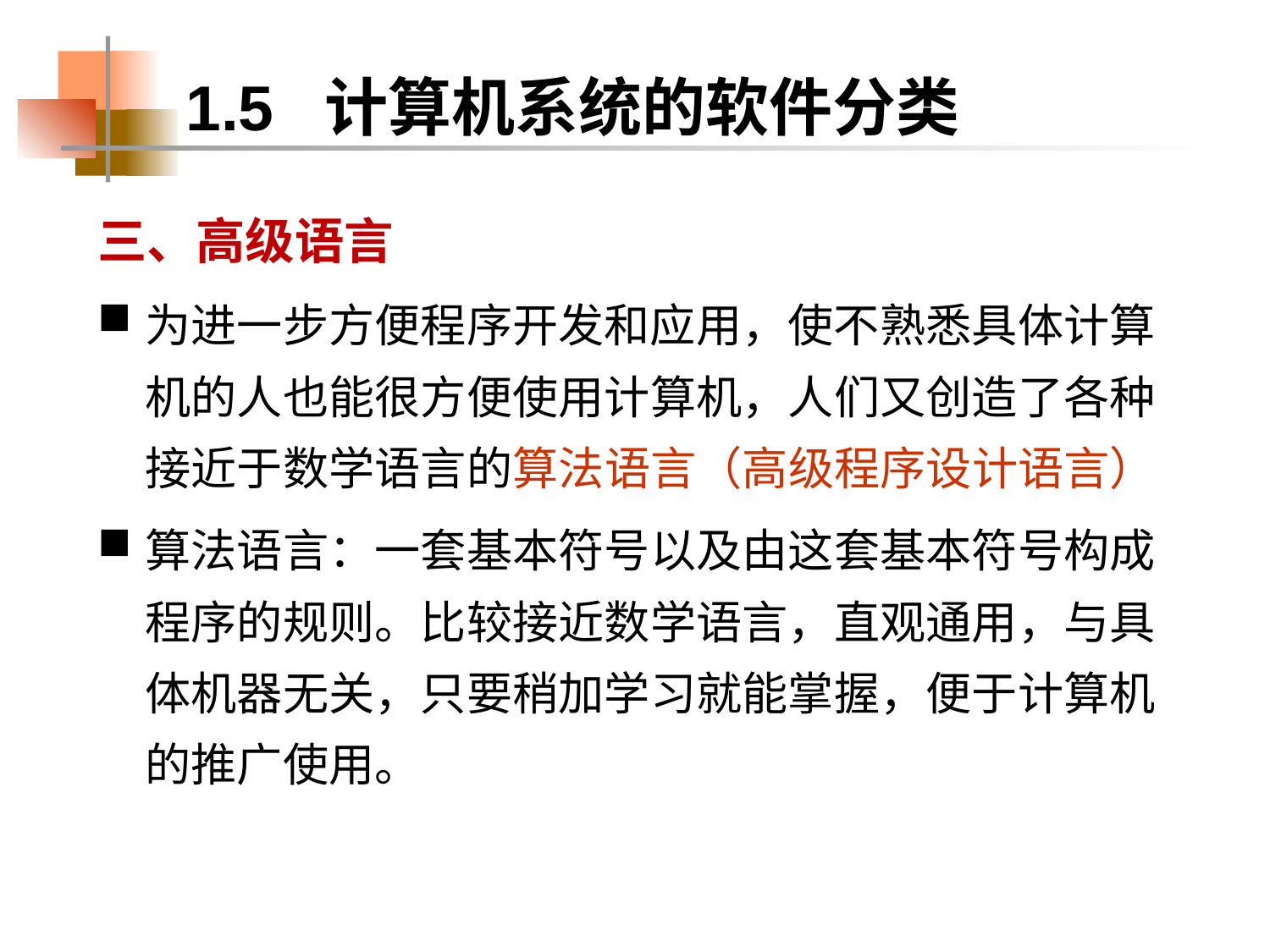

1.5  计算机系统的软件分类
三、高级语言
为进一步方便程序开发和应用，使不熟悉具体计算机的人也能很方便使用计算机，人们又创造了各种接近于数学语言的算法语言（高级程序设计语言）
算法语言：一套基本符号以及由这套基本符号构成程序的规则。比较接近数学语言，直观通用，与具体机器无关，只要稍加学习就能掌握，便于计算机的推广使用。